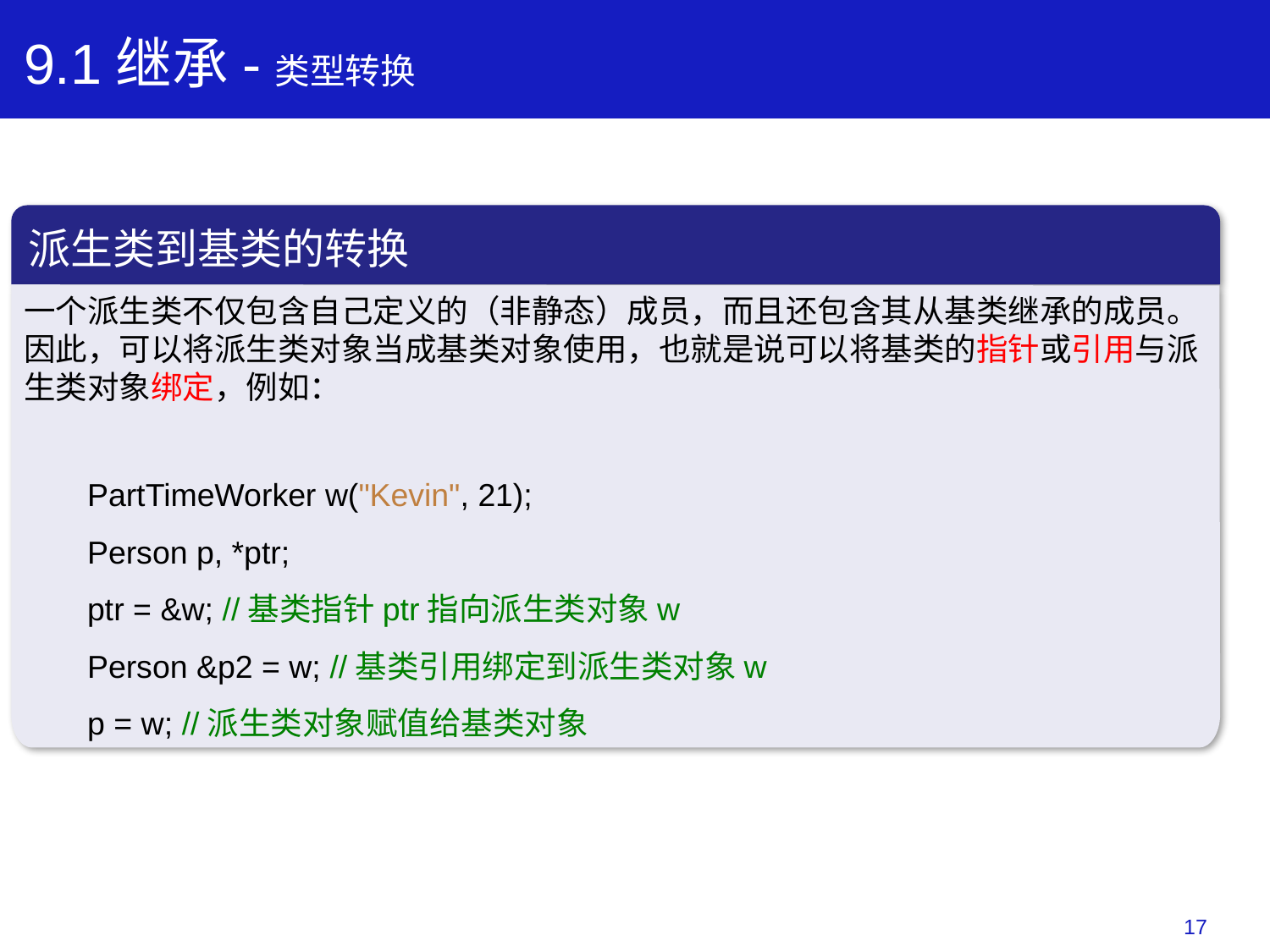

9.1继承-类型转换
派生类到基类的转换
一个派生类不仅包含自己定义的（非静态）成员，而且还包含其从基类继承的成员。因此，可以将派生类对象当成基类对象使用，也就是说可以将基类的指针或引用与派生类对象绑定，例如：

PartTimeWorker w("Kevin", 21);
Person p, *ptr;
ptr = &w; //基类指针ptr指向派生类对象w
Person &p2 = w; //基类引用绑定到派生类对象w
p = w; //派生类对象赋值给基类对象
学习目标
17